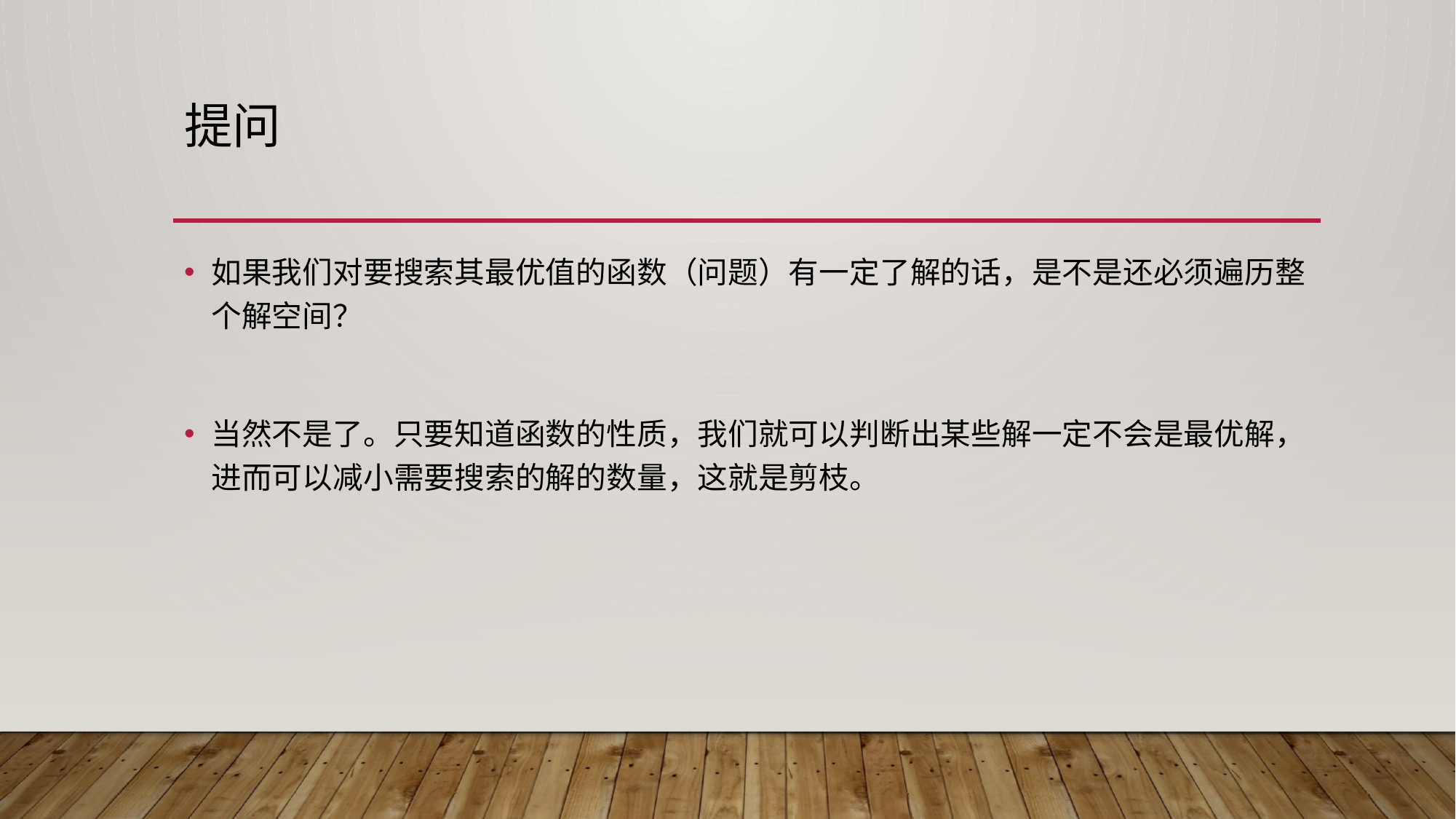

# 提问
如果我们对要搜索其最优值的函数（问题）有一定了解的话，是不是还必须遍历整个解空间？

当然不是了。只要知道函数的性质，我们就可以判断出某些解一定不会是最优解，进而可以减小需要搜索的解的数量，这就是剪枝。